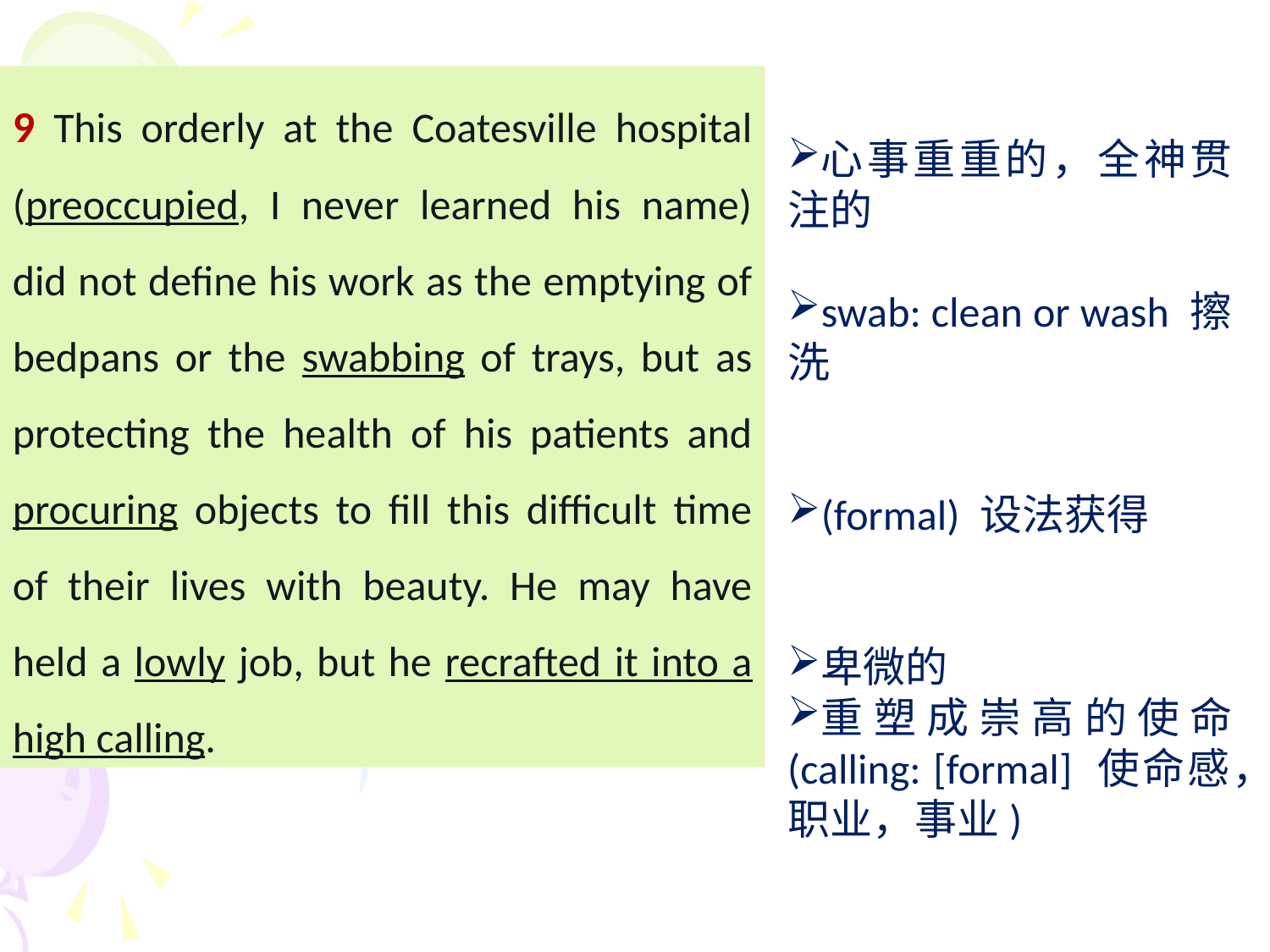

9 This orderly at the Coatesville hospital (preoccupied, I never learned his name) did not define his work as the emptying of bedpans or the swabbing of trays, but as protecting the health of his patients and procuring objects to fill this difficult time of their lives with beauty. He may have held a lowly job, but he recrafted it into a high calling.
心事重重的，全神贯注的

swab: clean or wash 擦洗

(formal) 设法获得

卑微的
重塑成崇高的使命 (calling: [formal] 使命感，职业，事业)